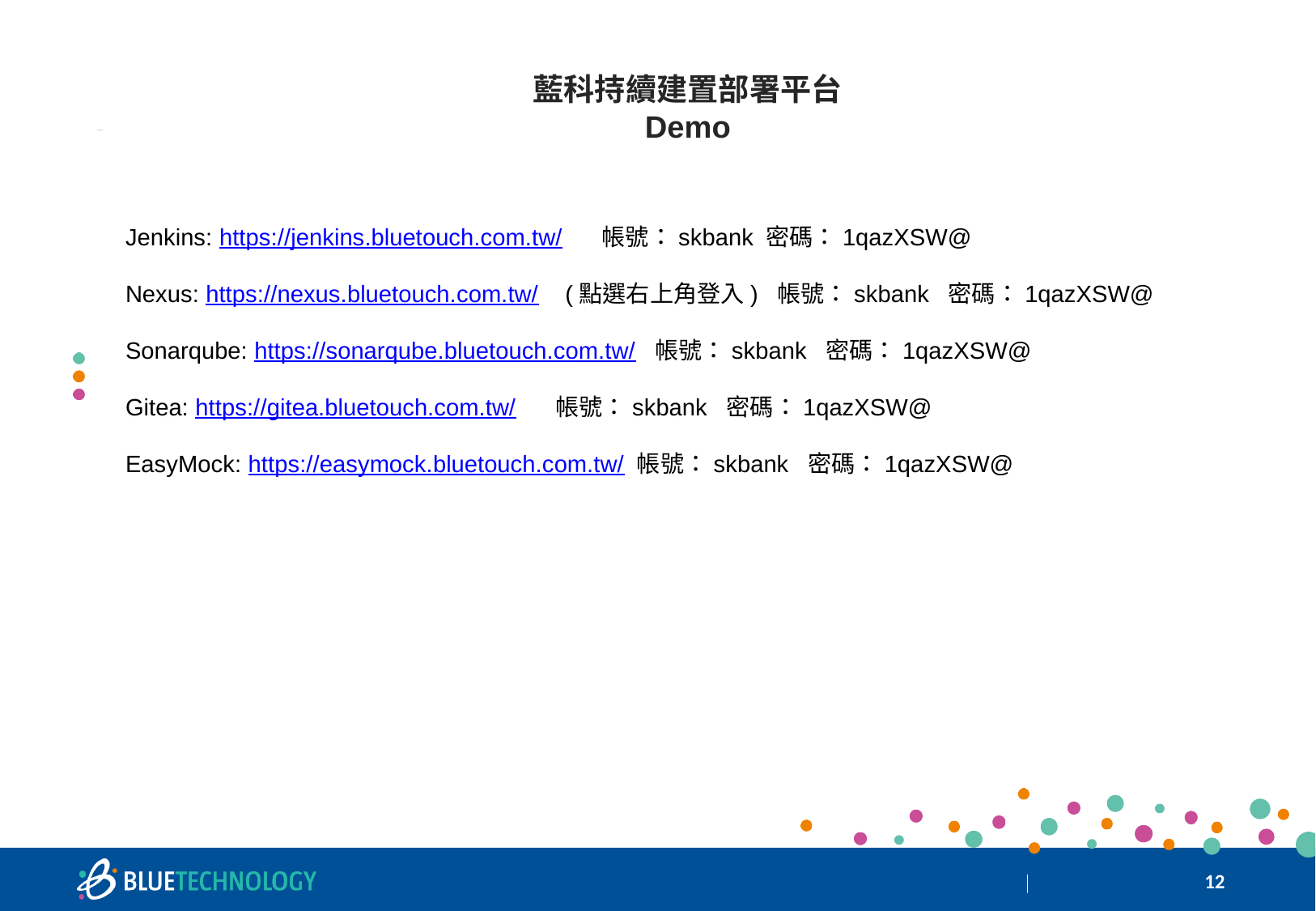

# 藍科持續建置部署平台 Demo
Jenkins: https://jenkins.bluetouch.com.tw/     帳號：skbank 密碼：1qazXSW@

Nexus: https://nexus.bluetouch.com.tw/    (點選右上角登入)  帳號：skbank  密碼：1qazXSW@

Sonarqube: https://sonarqube.bluetouch.com.tw/  帳號：skbank  密碼：1qazXSW@

Gitea: https://gitea.bluetouch.com.tw/     帳號：skbank  密碼：1qazXSW@

EasyMock: https://easymock.bluetouch.com.tw/ 帳號：skbank  密碼：1qazXSW@